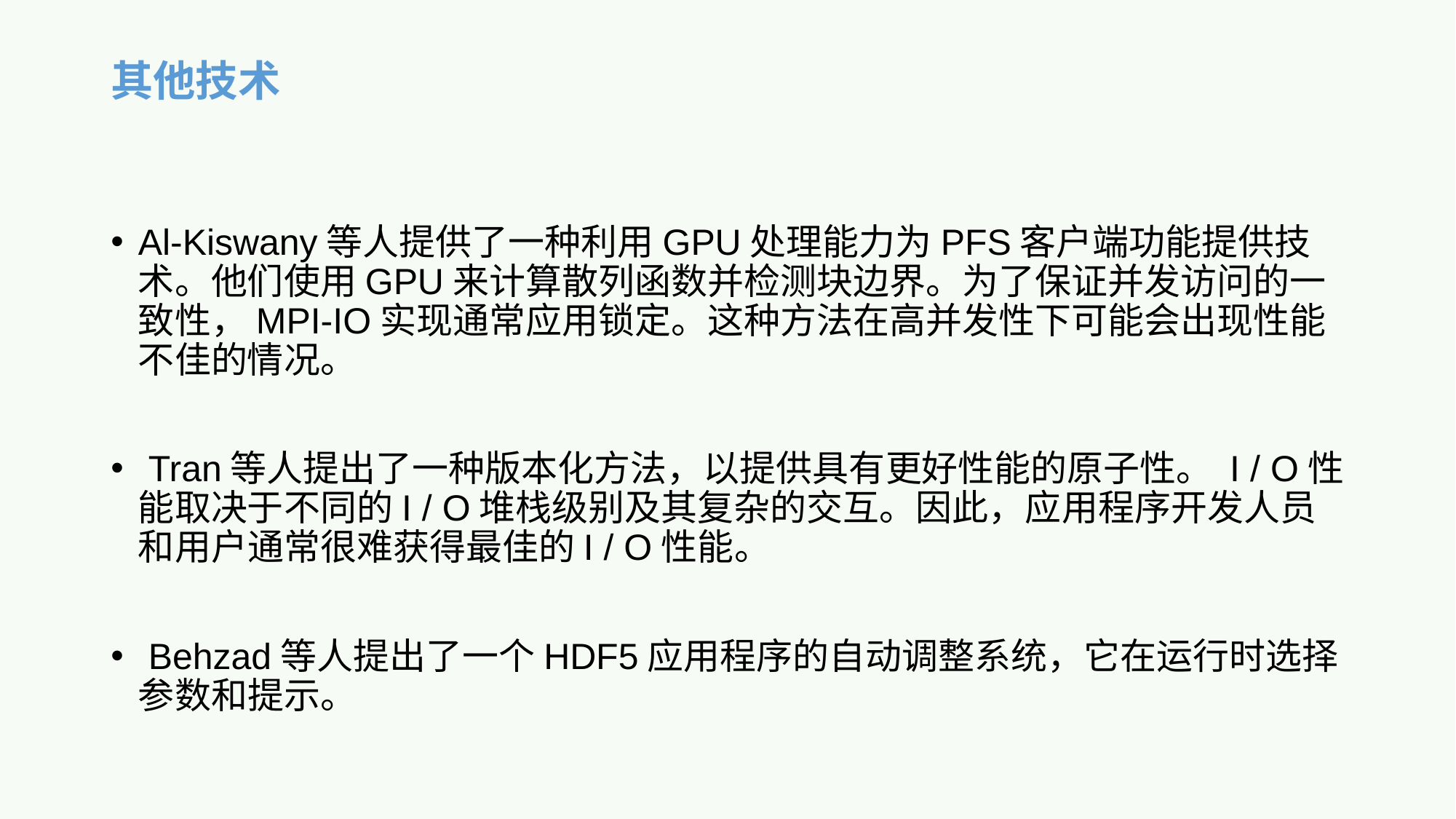

# 其他技术
Al-Kiswany等人提供了一种利用GPU处理能力为PFS客户端功能提供技术。他们使用GPU来计算散列函数并检测块边界。为了保证并发访问的一致性，MPI-IO实现通常应用锁定。这种方法在高并发性下可能会出现性能不佳的情况。

 Tran等人提出了一种版本化方法，以提供具有更好性能的原子性。 I / O性能取决于不同的I / O堆栈级别及其复杂的交互。因此，应用程序开发人员和用户通常很难获得最佳的I / O性能。

 Behzad等人提出了一个HDF5应用程序的自动调整系统，它在运行时选择参数和提示。